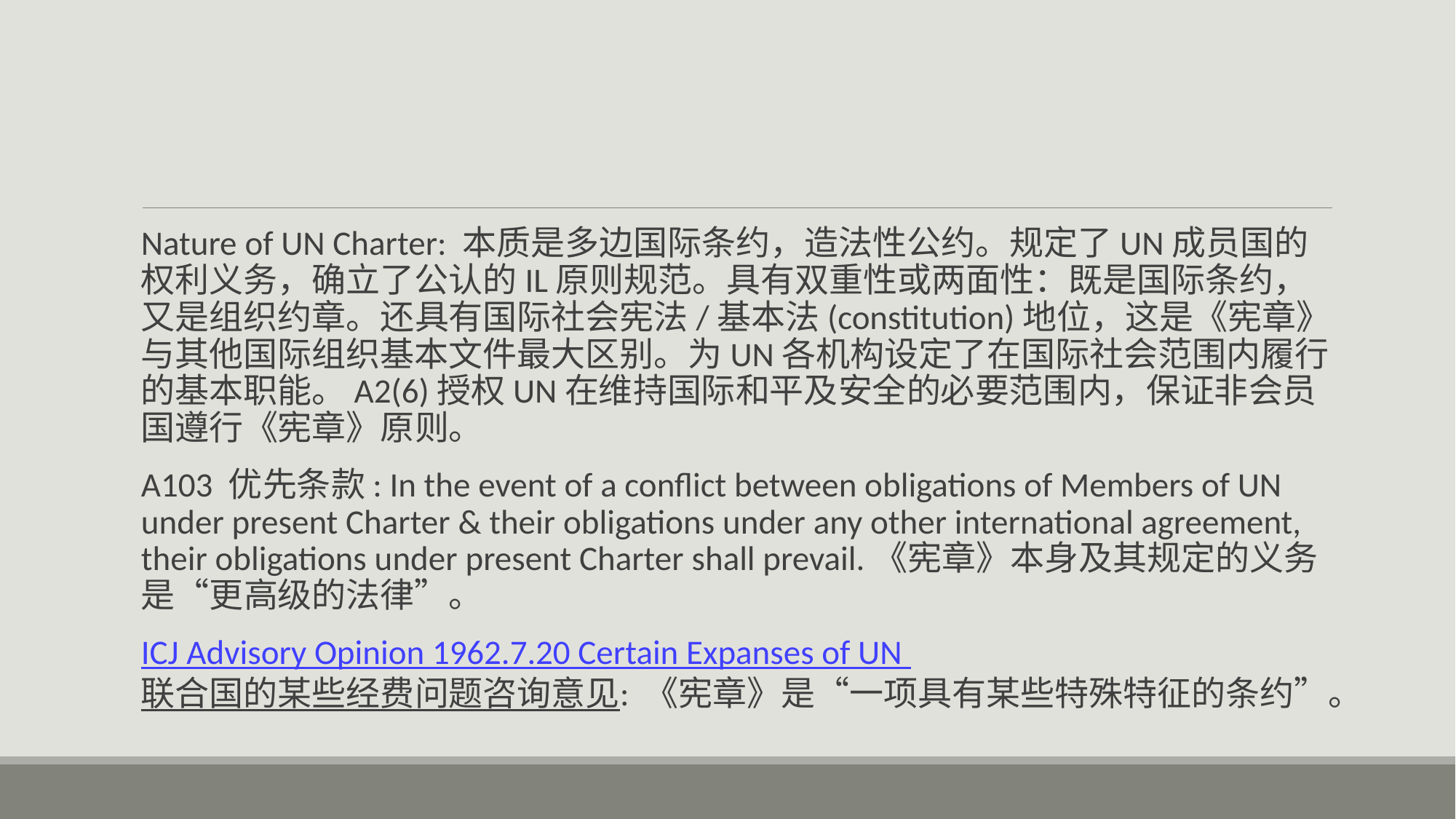

#
Nature of UN Charter: 本质是多边国际条约，造法性公约。规定了UN成员国的权利义务，确立了公认的IL原则规范。具有双重性或两面性：既是国际条约，又是组织约章。还具有国际社会宪法/基本法(constitution)地位，这是《宪章》与其他国际组织基本文件最大区别。为UN各机构设定了在国际社会范围内履行的基本职能。A2(6)授权UN在维持国际和平及安全的必要范围内，保证非会员国遵行《宪章》原则。
A103 优先条款: In the event of a conflict between obligations of Members of UN under present Charter & their obligations under any other international agreement, their obligations under present Charter shall prevail.《宪章》本身及其规定的义务是“更高级的法律”。
ICJ Advisory Opinion 1962.7.20 Certain Expanses of UN 联合国的某些经费问题咨询意见: 《宪章》是“一项具有某些特殊特征的条约”。